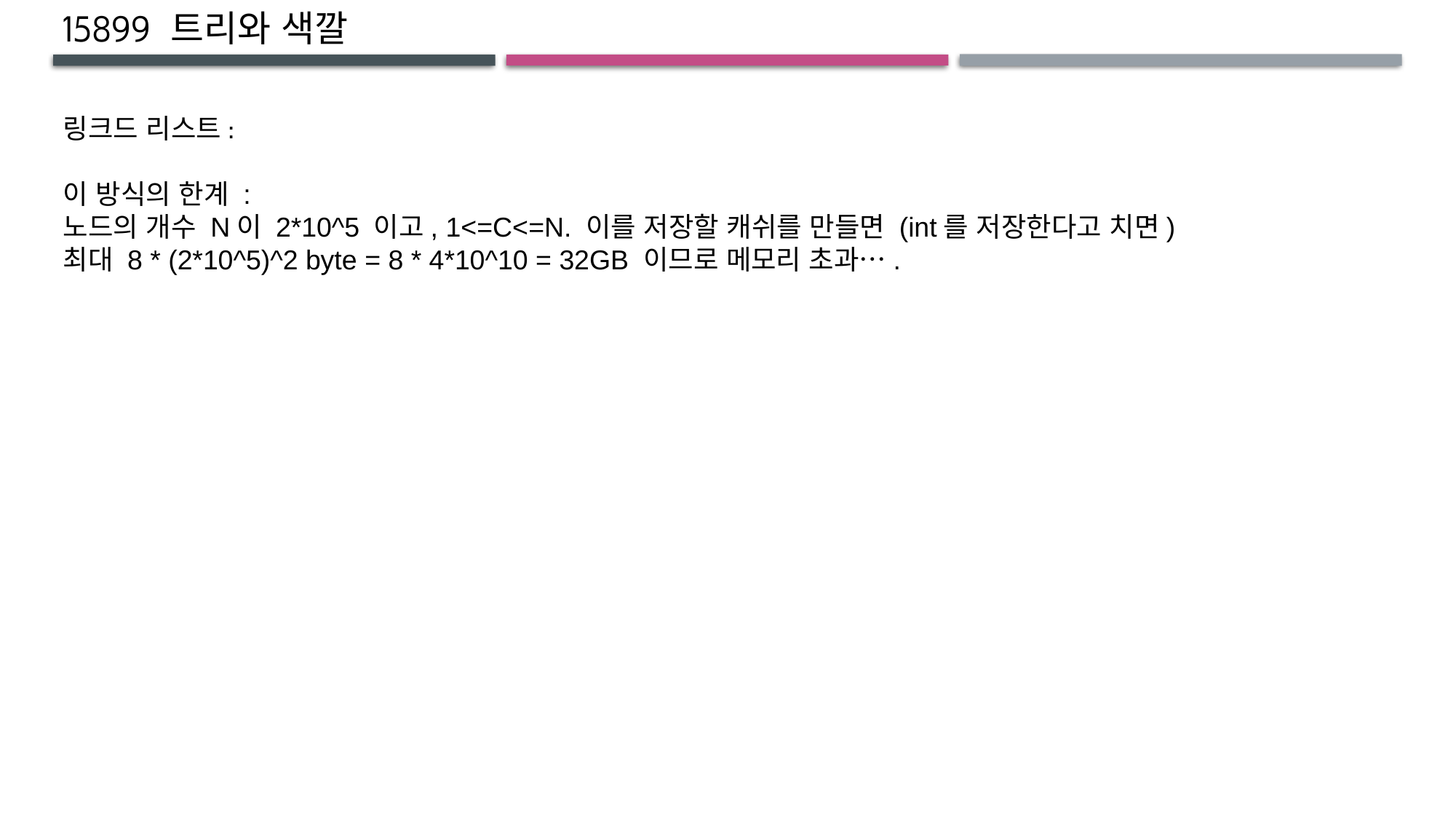

15899 트리와 색깔
링크드 리스트:

이 방식의 한계 :
노드의 개수 N이 2*10^5 이고, 1<=C<=N. 이를 저장할 캐쉬를 만들면 (int를 저장한다고 치면)
최대 8 * (2*10^5)^2 byte = 8 * 4*10^10 = 32GB 이므로 메모리 초과….